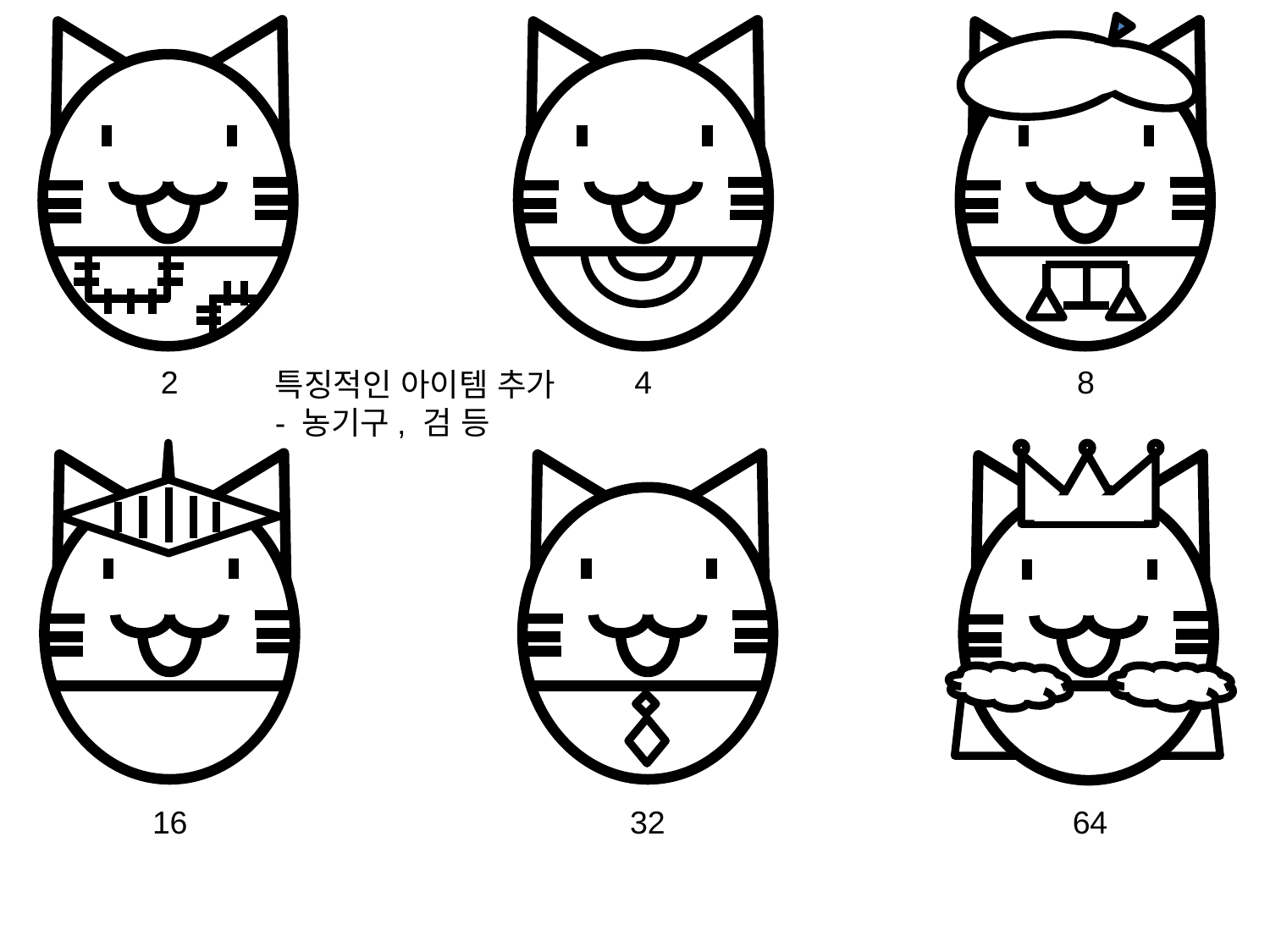

2
4
8
특징적인 아이템 추가
- 농기구, 검 등

16
32
64